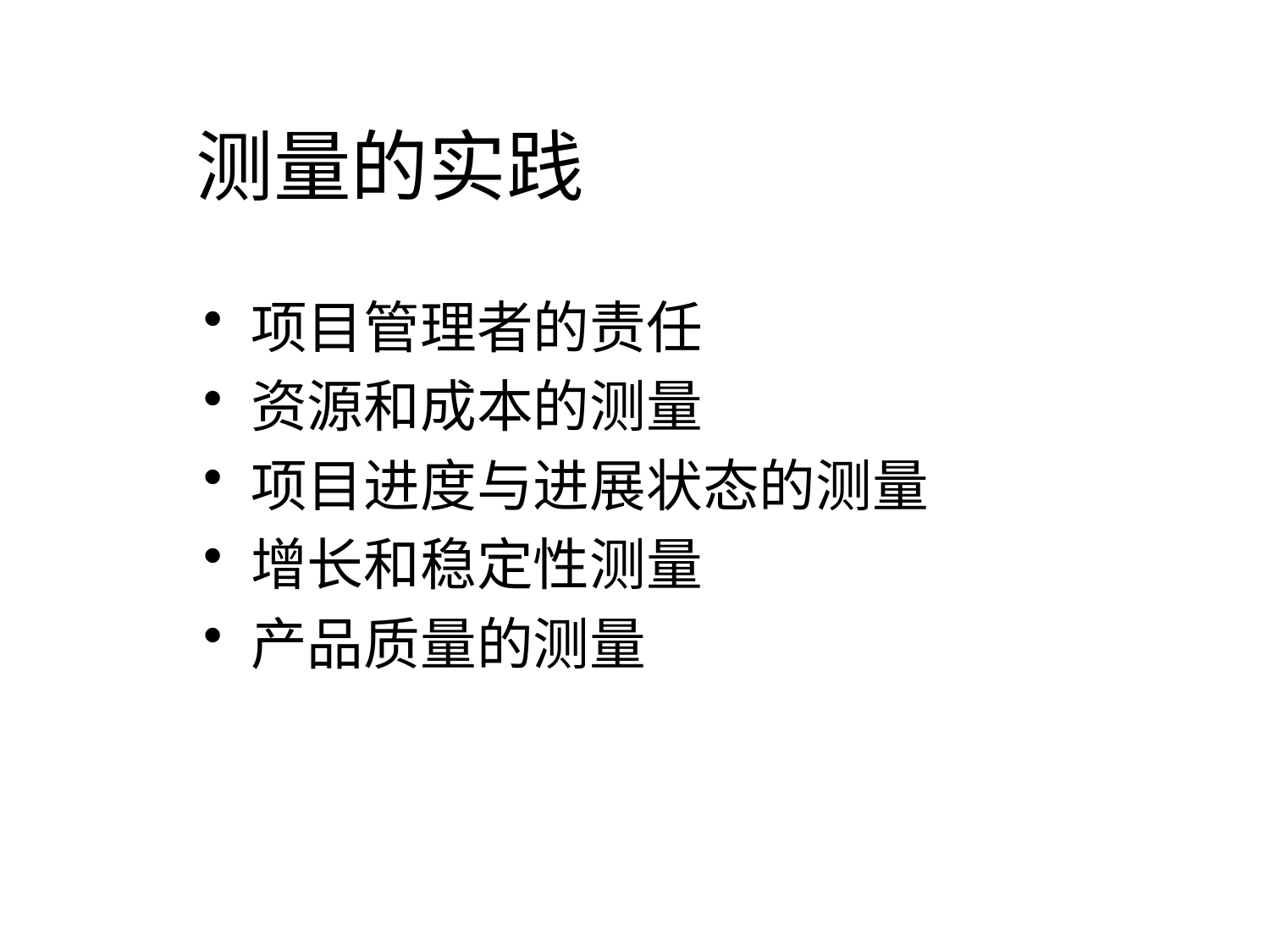

# 测量的实践
项目管理者的责任
资源和成本的测量
项目进度与进展状态的测量
增长和稳定性测量
产品质量的测量